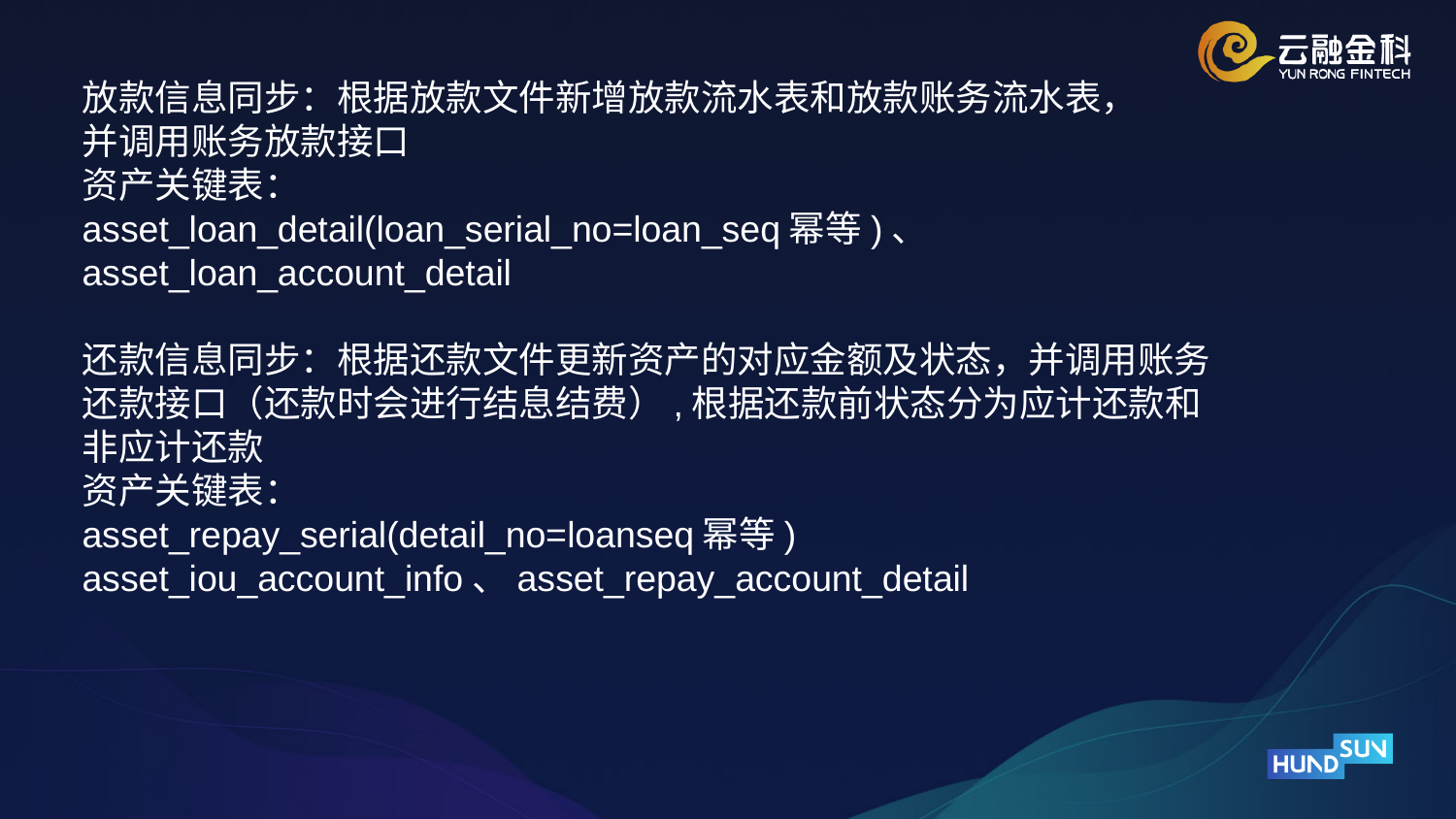

放款信息同步：根据放款文件新增放款流水表和放款账务流水表，
并调用账务放款接口
资产关键表：
asset_loan_detail(loan_serial_no=loan_seq幂等)、
asset_loan_account_detail

还款信息同步：根据还款文件更新资产的对应金额及状态，并调用账务
还款接口（还款时会进行结息结费）,根据还款前状态分为应计还款和非应计还款
资产关键表：
asset_repay_serial(detail_no=loanseq幂等) asset_iou_account_info、asset_repay_account_detail